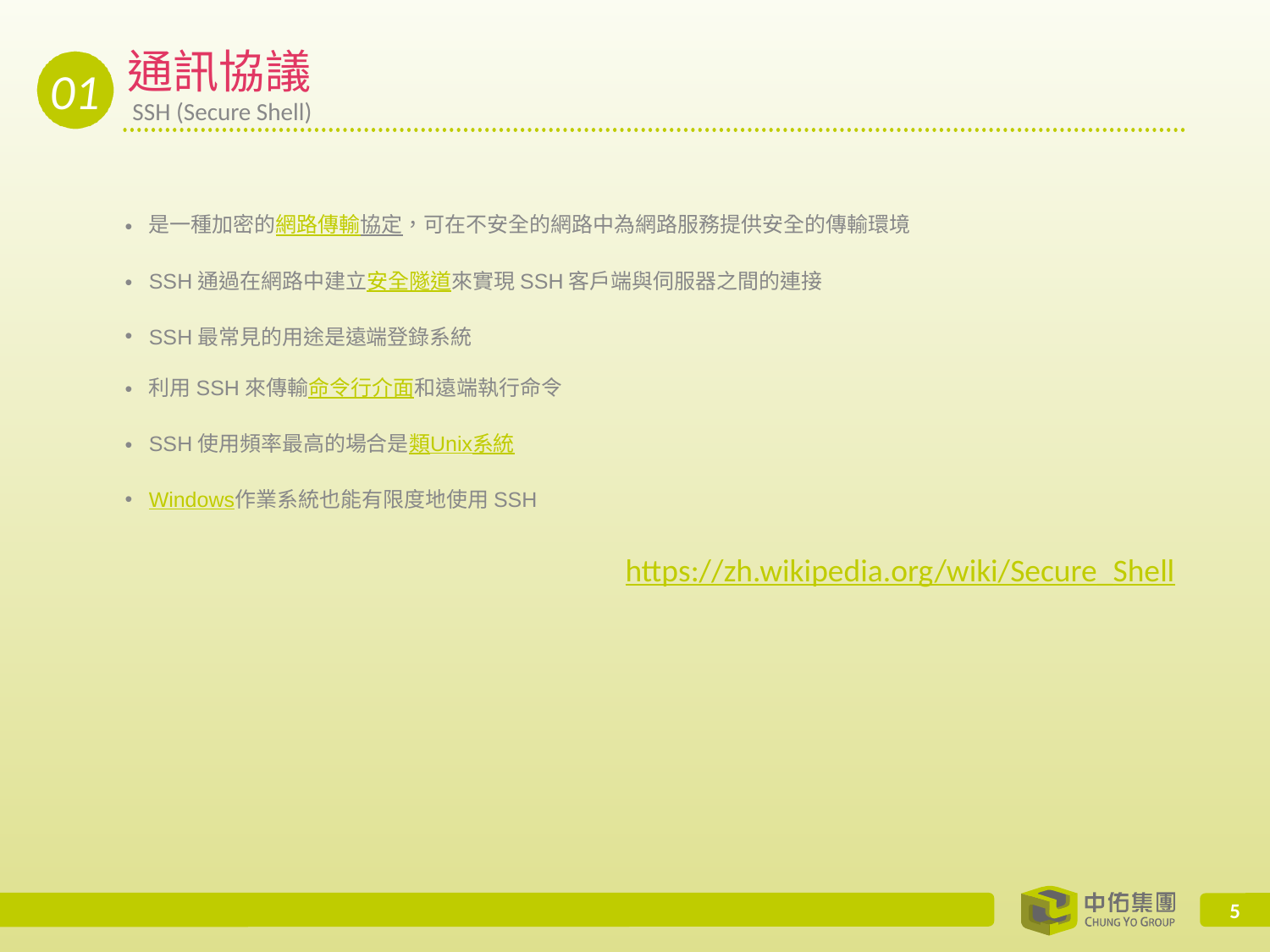

01
# 通訊協議
SSH (Secure Shell)

是一種加密的網路傳輸協定，可在不安全的網路中為網路服務提供安全的傳輸環境

SSH通過在網路中建立安全隧道來實現SSH客戶端與伺服器之間的連接

SSH最常見的用途是遠端登錄系統

利用SSH來傳輸命令行介面和遠端執行命令

SSH使用頻率最高的場合是類Unix系統

Windows作業系統也能有限度地使用SSH

https://zh.wikipedia.org/wiki/Secure_Shell

5